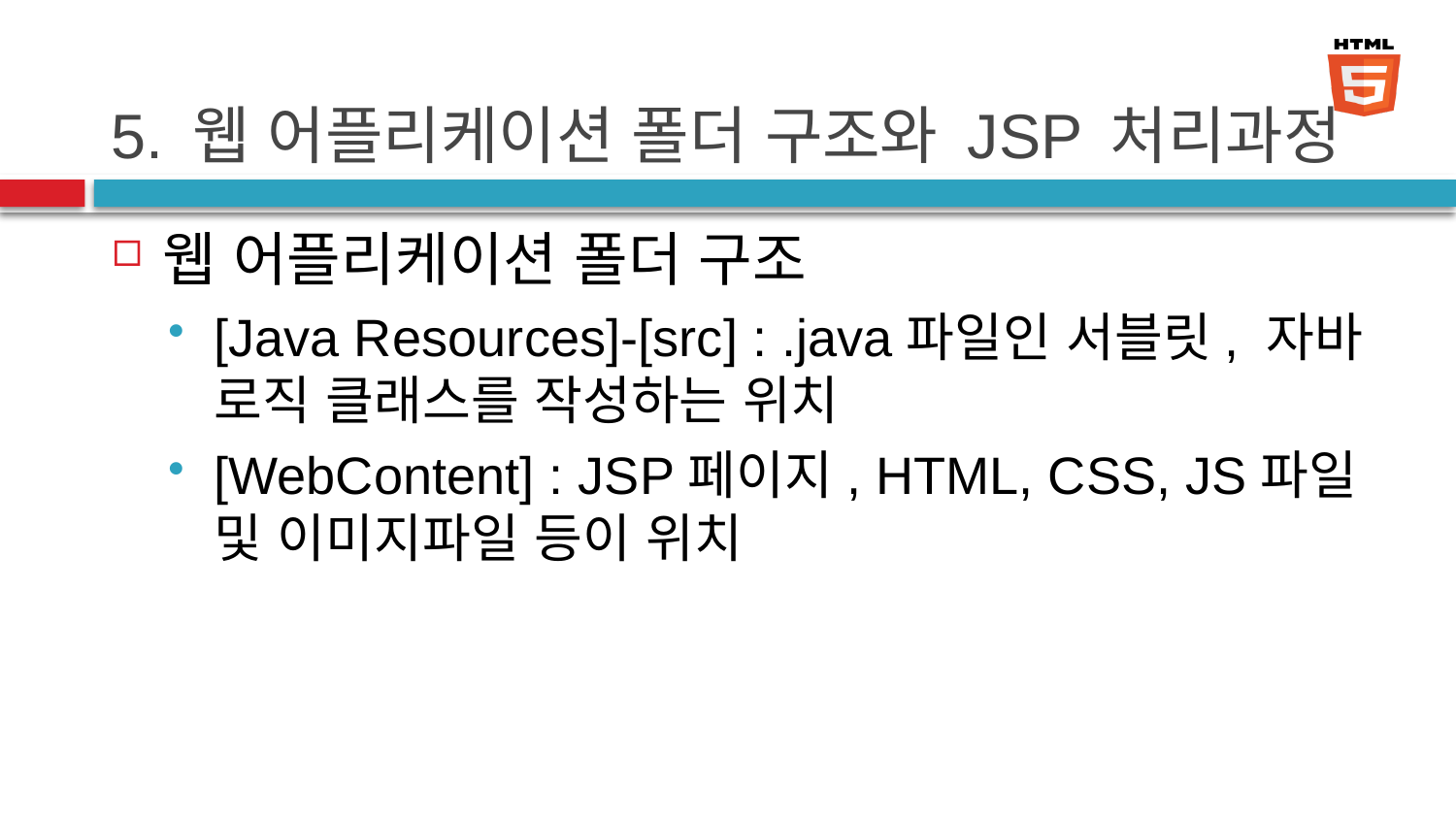

# 5. 웹 어플리케이션 폴더 구조와 JSP 처리과정
웹 어플리케이션 폴더 구조
[Java Resources]-[src] : .java파일인 서블릿, 자바 로직 클래스를 작성하는 위치
[WebContent] : JSP페이지, HTML, CSS, JS파일 및 이미지파일 등이 위치